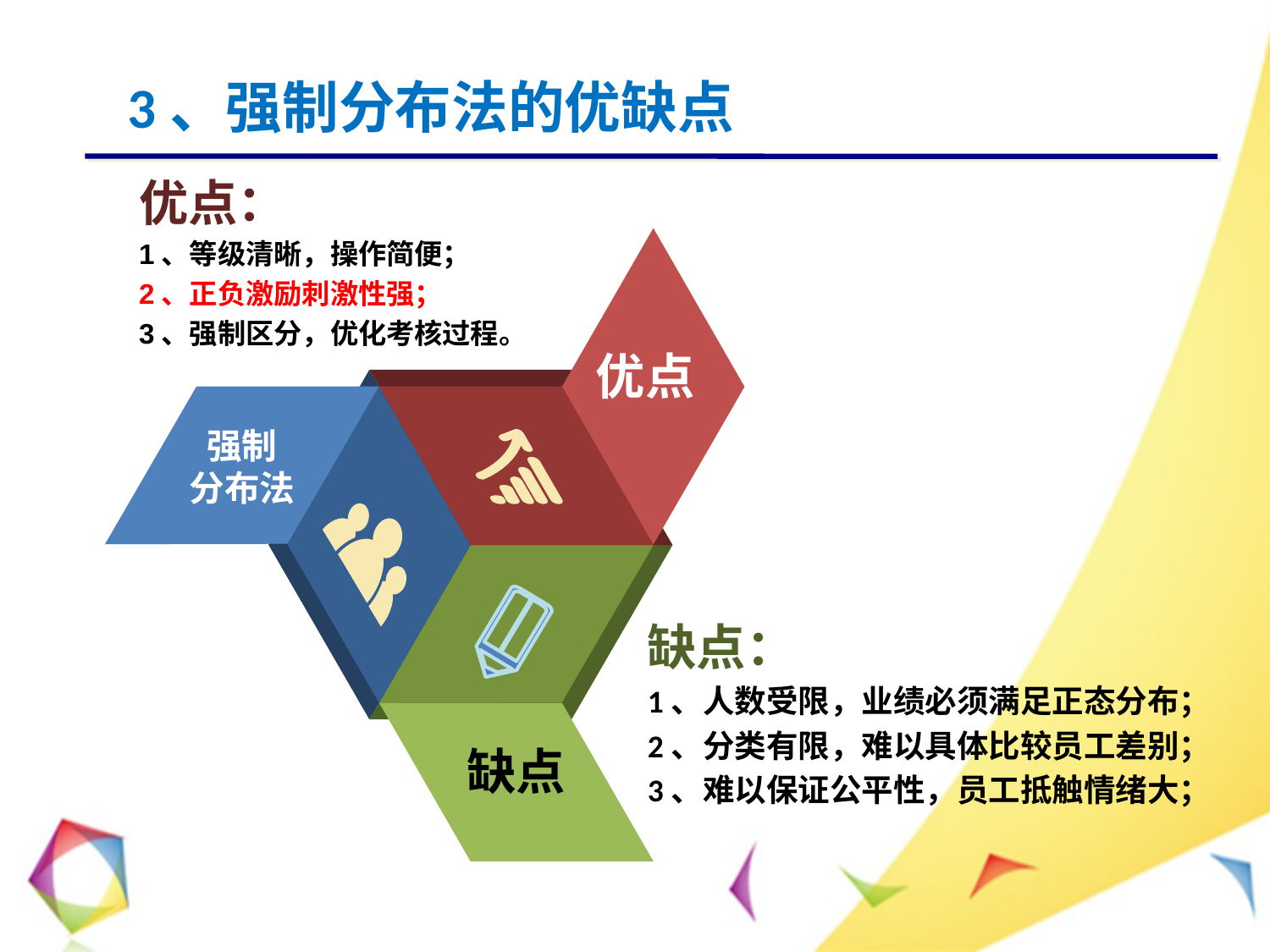

3、强制分布法的优缺点

优点：
1、等级清晰，操作简便；
2、正负激励刺激性强；
3、强制区分，优化考核过程。

优点

强制
分布法

缺点：
1、人数受限，业绩必须满足正态分布；
2、分类有限，难以具体比较员工差别；
3、难以保证公平性，员工抵触情绪大；
缺点